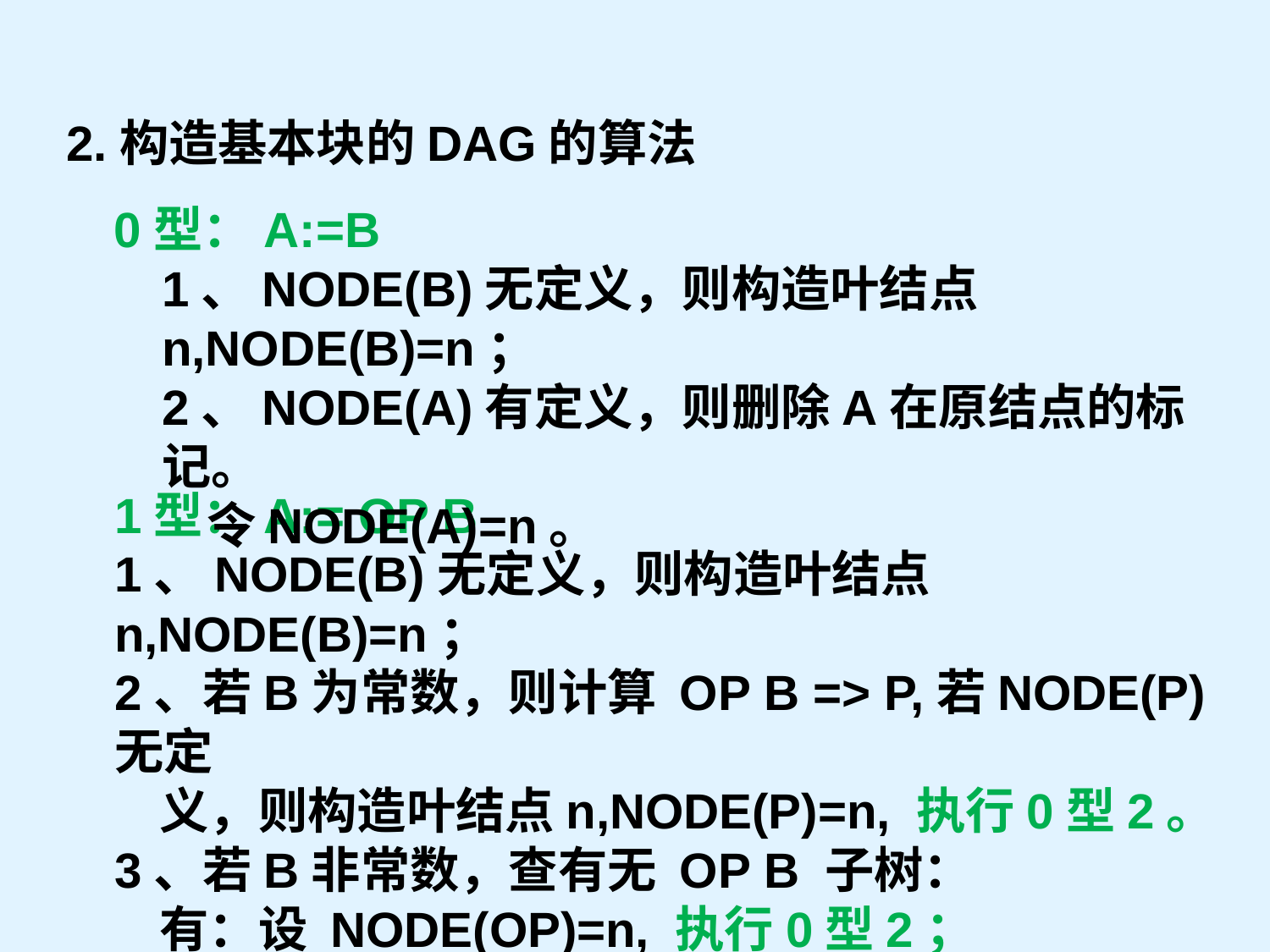

2.构造基本块的DAG的算法
0型：A:=B
1、NODE(B)无定义，则构造叶结点n,NODE(B)=n；
2、NODE(A)有定义，则删除A在原结点的标记。
    令NODE(A)=n。
1型：A:= OP B
1、NODE(B)无定义，则构造叶结点n,NODE(B)=n；
2、若B为常数，则计算 OP B => P,若NODE(P)无定
   义，则构造叶结点n,NODE(P)=n, 执行0型2。
3、若B非常数，查有无 OP B 子树：
   有：设 NODE(OP)=n, 执行0型2；
   无：构造n结点OP, 执行0型2 。